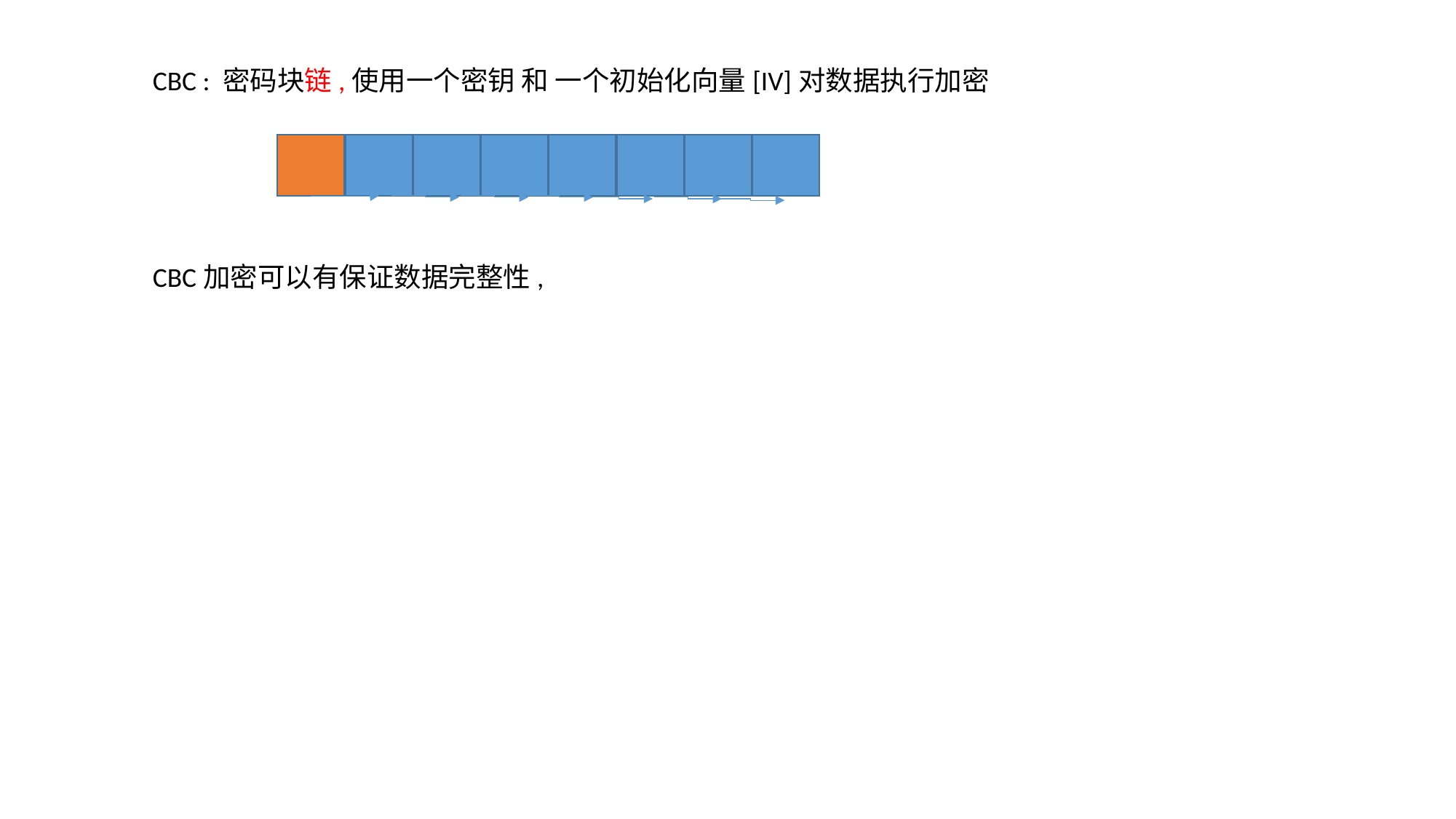

CBC : 密码块链,使用一个密钥 和 一个初始化向量[IV]对数据执行加密

CBC加密可以有保证数据完整性,